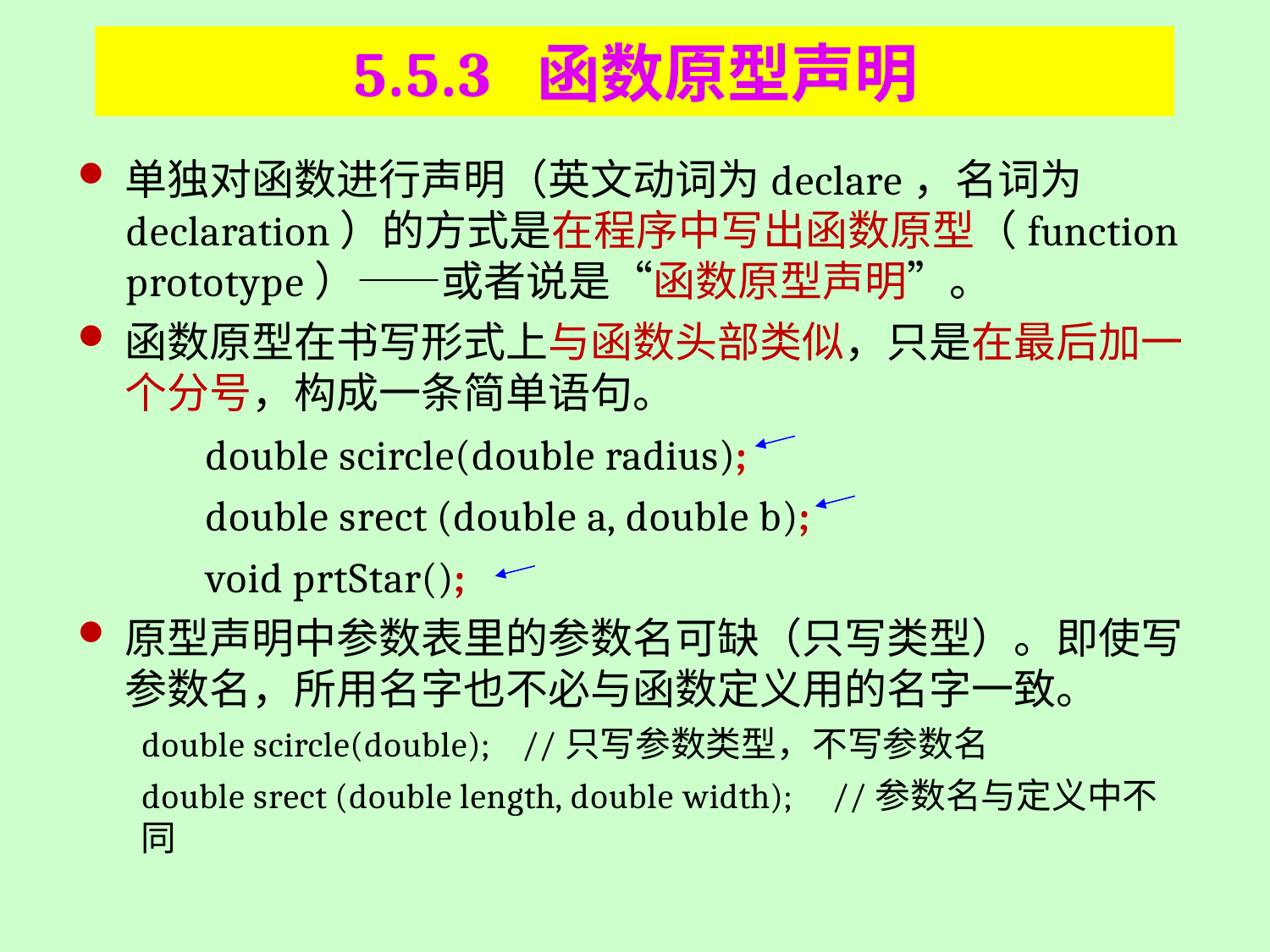

# 5.5.3  函数原型声明
单独对函数进行声明（英文动词为declare，名词为declaration）的方式是在程序中写出函数原型（function prototype）——或者说是“函数原型声明”。
函数原型在书写形式上与函数头部类似，只是在最后加一个分号，构成一条简单语句。
	double scircle(double radius);
	double srect (double a, double b);
	void prtStar();
原型声明中参数表里的参数名可缺（只写类型）。即使写参数名，所用名字也不必与函数定义用的名字一致。
double scircle(double);    //只写参数类型，不写参数名
double srect (double length, double width);     //参数名与定义中不同

38